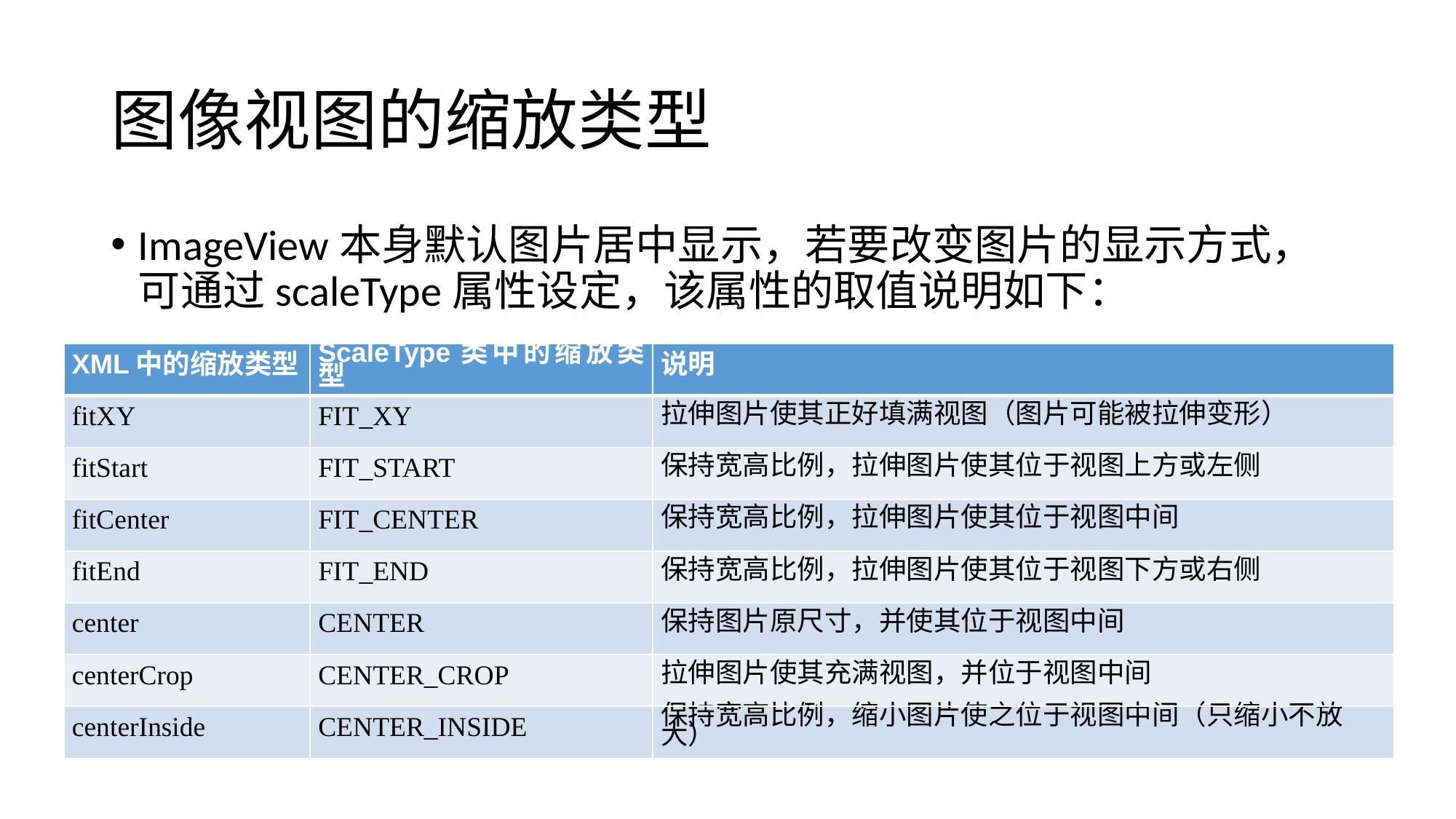

# 图像视图的缩放类型
ImageView本身默认图片居中显示，若要改变图片的显示方式，可通过scaleType属性设定，该属性的取值说明如下：
| XML中的缩放类型 | ScaleType类中的缩放类型 | 说明 |
| --- | --- | --- |
| fitXY | FIT\_XY | 拉伸图片使其正好填满视图（图片可能被拉伸变形） |
| fitStart | FIT\_START | 保持宽高比例，拉伸图片使其位于视图上方或左侧 |
| fitCenter | FIT\_CENTER | 保持宽高比例，拉伸图片使其位于视图中间 |
| fitEnd | FIT\_END | 保持宽高比例，拉伸图片使其位于视图下方或右侧 |
| center | CENTER | 保持图片原尺寸，并使其位于视图中间 |
| centerCrop | CENTER\_CROP | 拉伸图片使其充满视图，并位于视图中间 |
| centerInside | CENTER\_INSIDE | 保持宽高比例，缩小图片使之位于视图中间（只缩小不放大） |